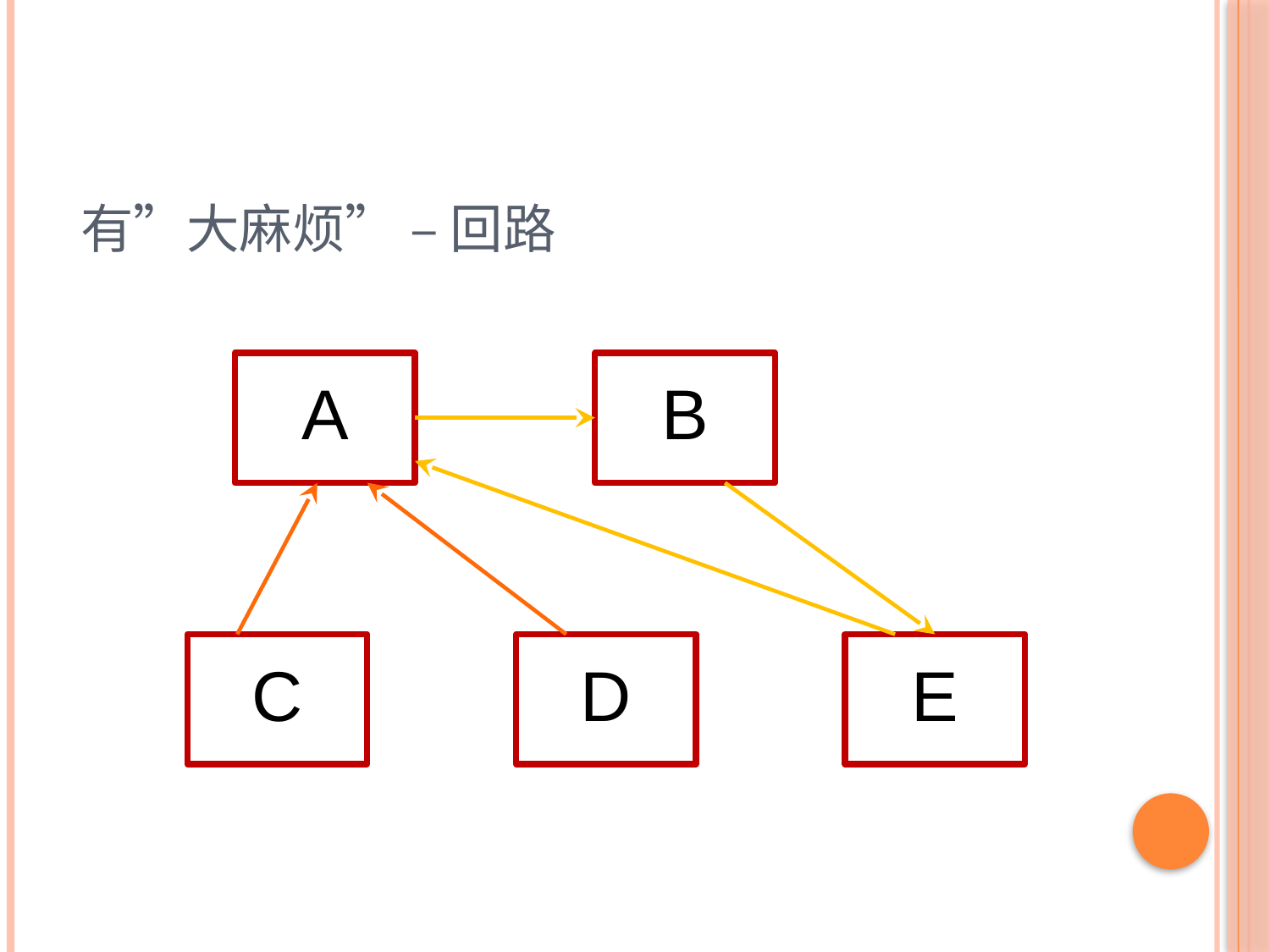

# 有”大麻烦” – 回路

A

B

C

D

E